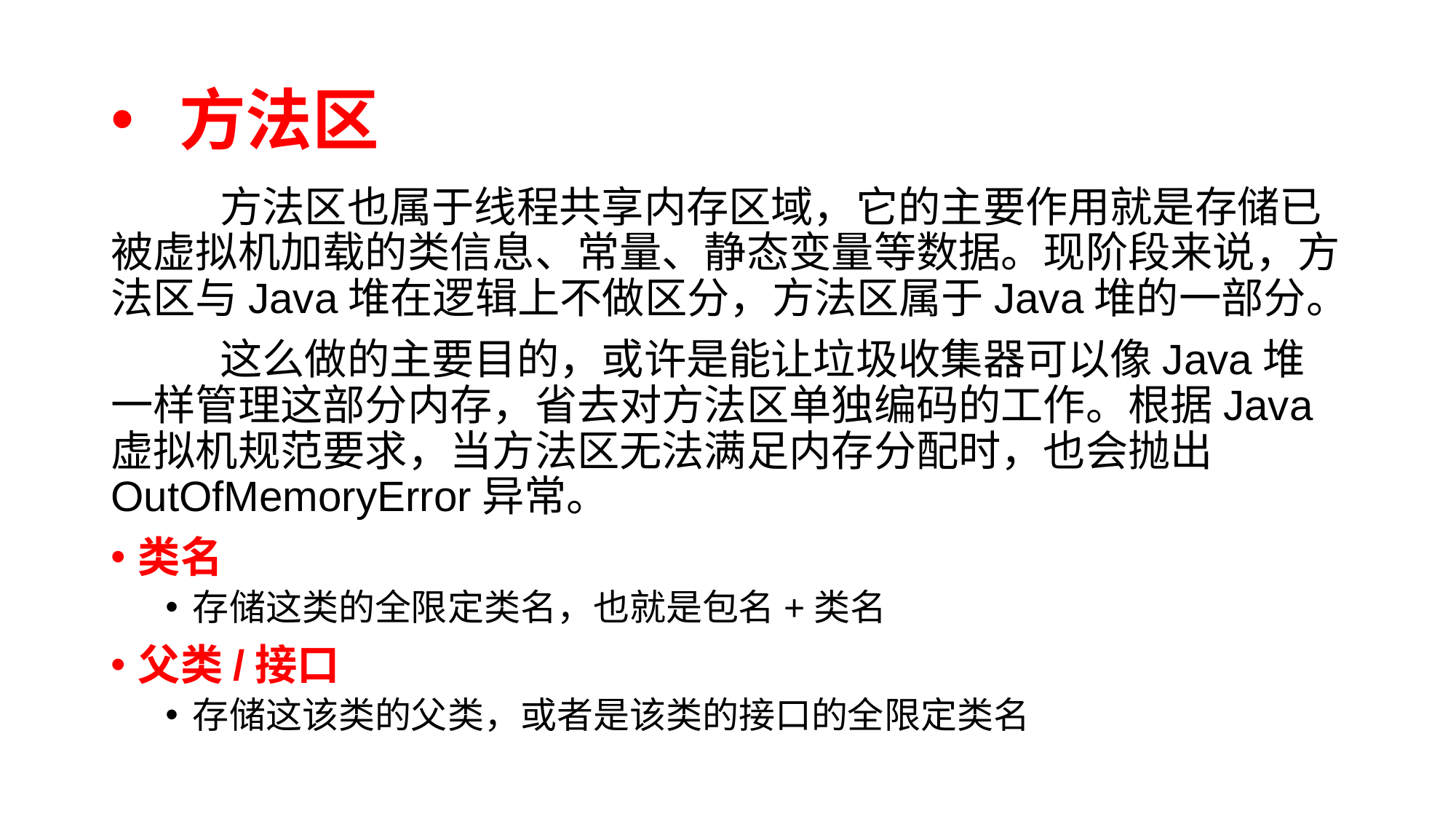

# 方法区
	方法区也属于线程共享内存区域，它的主要作用就是存储已被虚拟机加载的类信息、常量、静态变量等数据。现阶段来说，方法区与Java堆在逻辑上不做区分，方法区属于Java堆的一部分。
	这么做的主要目的，或许是能让垃圾收集器可以像Java堆一样管理这部分内存，省去对方法区单独编码的工作。根据Java虚拟机规范要求，当方法区无法满足内存分配时，也会抛出OutOfMemoryError异常。
类名
存储这类的全限定类名，也就是包名+类名
父类/接口
存储这该类的父类，或者是该类的接口的全限定类名